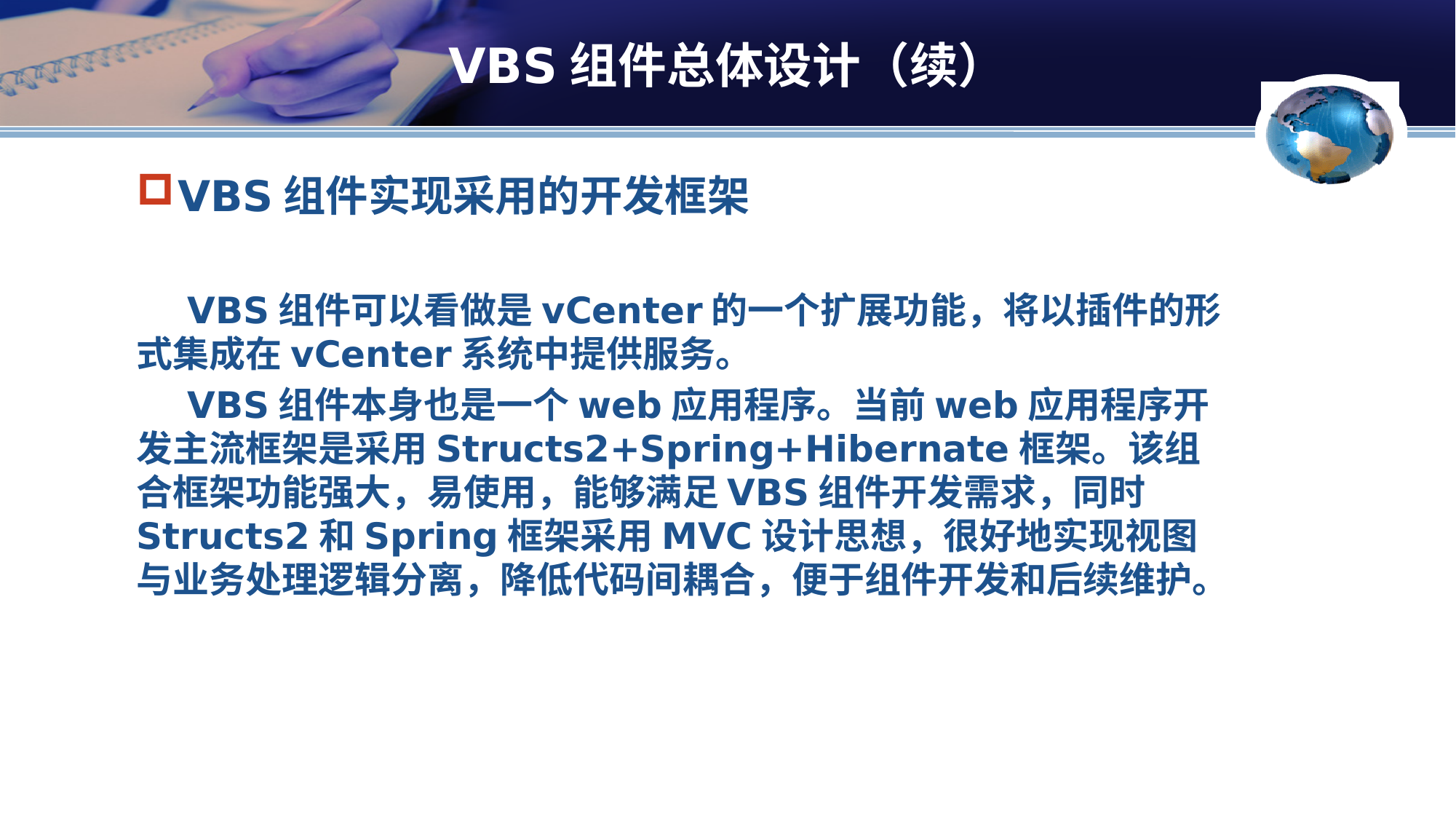

# VBS组件总体设计（续）
VBS组件实现采用的开发框架

    VBS组件可以看做是vCenter的一个扩展功能，将以插件的形式集成在vCenter系统中提供服务。
    VBS组件本身也是一个web应用程序。当前web应用程序开发主流框架是采用Structs2+Spring+Hibernate框架。该组合框架功能强大，易使用，能够满足VBS组件开发需求，同时Structs2和Spring框架采用MVC设计思想，很好地实现视图与业务处理逻辑分离，降低代码间耦合，便于组件开发和后续维护。